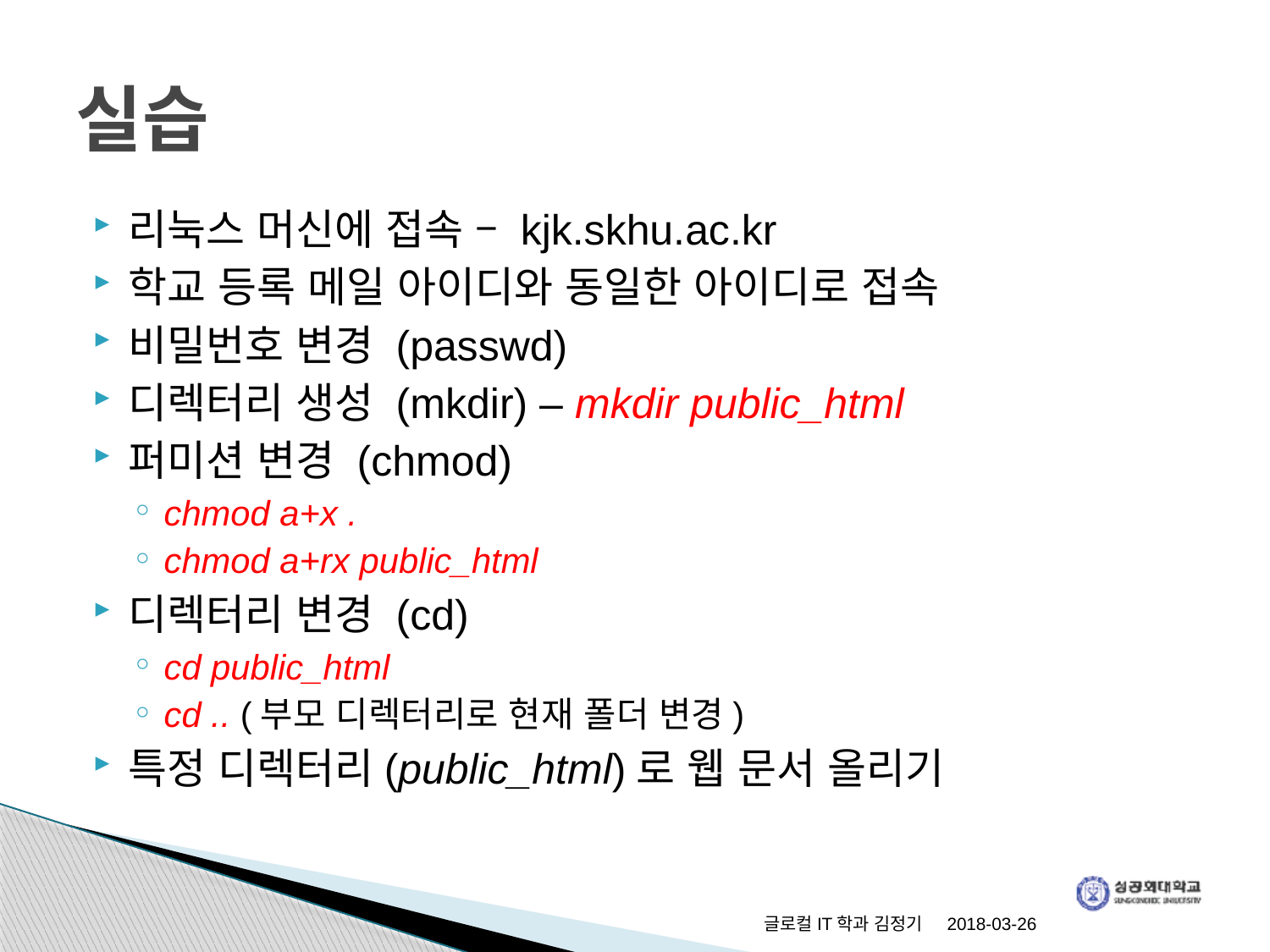

# 실습
리눅스 머신에 접속 – kjk.skhu.ac.kr
학교 등록 메일 아이디와 동일한 아이디로 접속
비밀번호 변경 (passwd)
디렉터리 생성 (mkdir) – mkdir public_html
퍼미션 변경 (chmod)
chmod a+x .
chmod a+rx public_html
디렉터리 변경 (cd)
cd public_html
cd .. (부모 디렉터리로 현재 폴더 변경)
특정 디렉터리(public_html)로 웹 문서 올리기

글로컬IT학과 김정기
2018-03-26